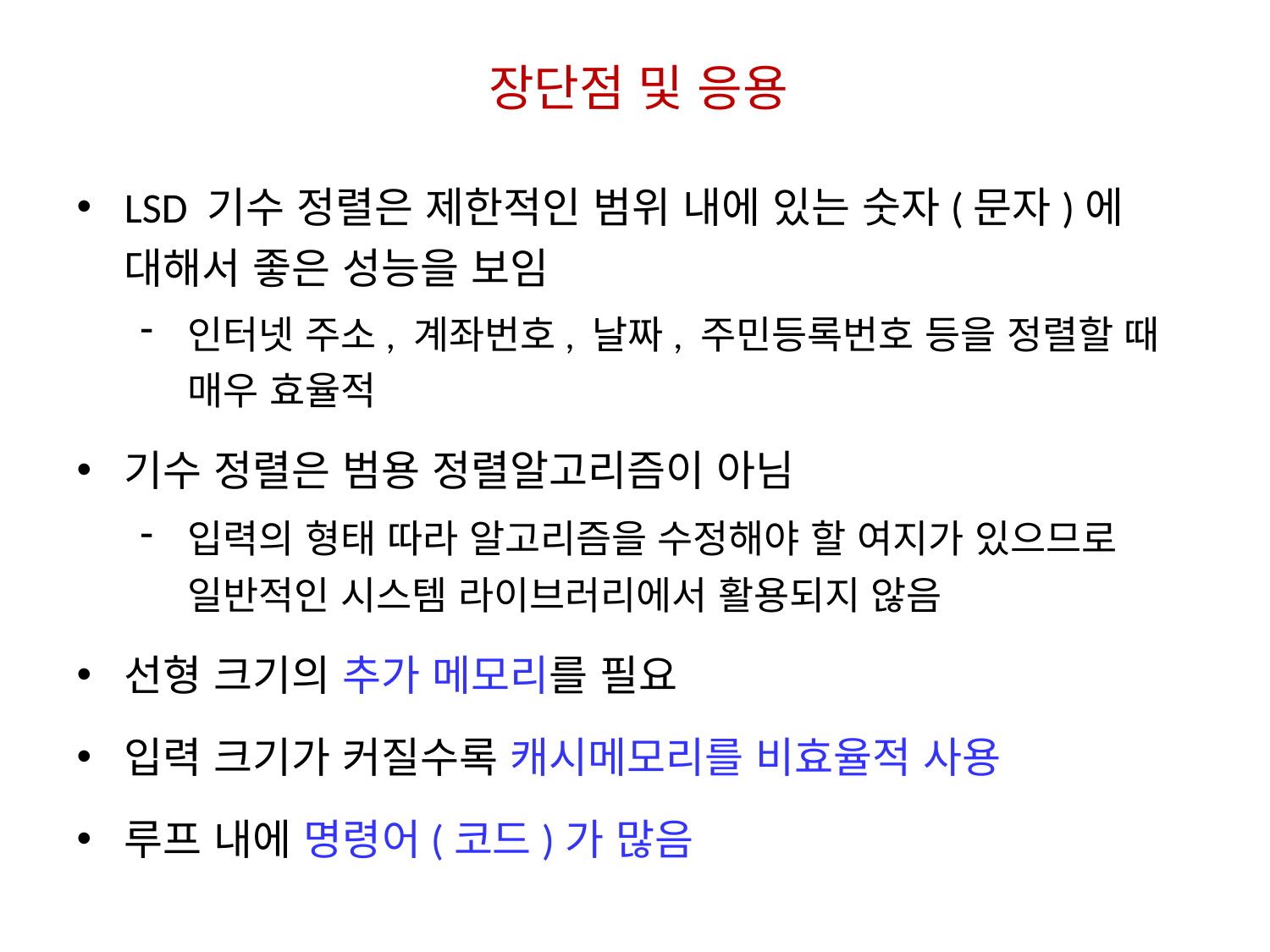

장단점 및 응용
LSD 기수 정렬은 제한적인 범위 내에 있는 숫자(문자)에 대해서 좋은 성능을 보임
인터넷 주소, 계좌번호, 날짜, 주민등록번호 등을 정렬할 때 매우 효율적
기수 정렬은 범용 정렬알고리즘이 아님
입력의 형태 따라 알고리즘을 수정해야 할 여지가 있으므로 일반적인 시스템 라이브러리에서 활용되지 않음
선형 크기의 추가 메모리를 필요
입력 크기가 커질수록 캐시메모리를 비효율적 사용
루프 내에 명령어(코드)가 많음